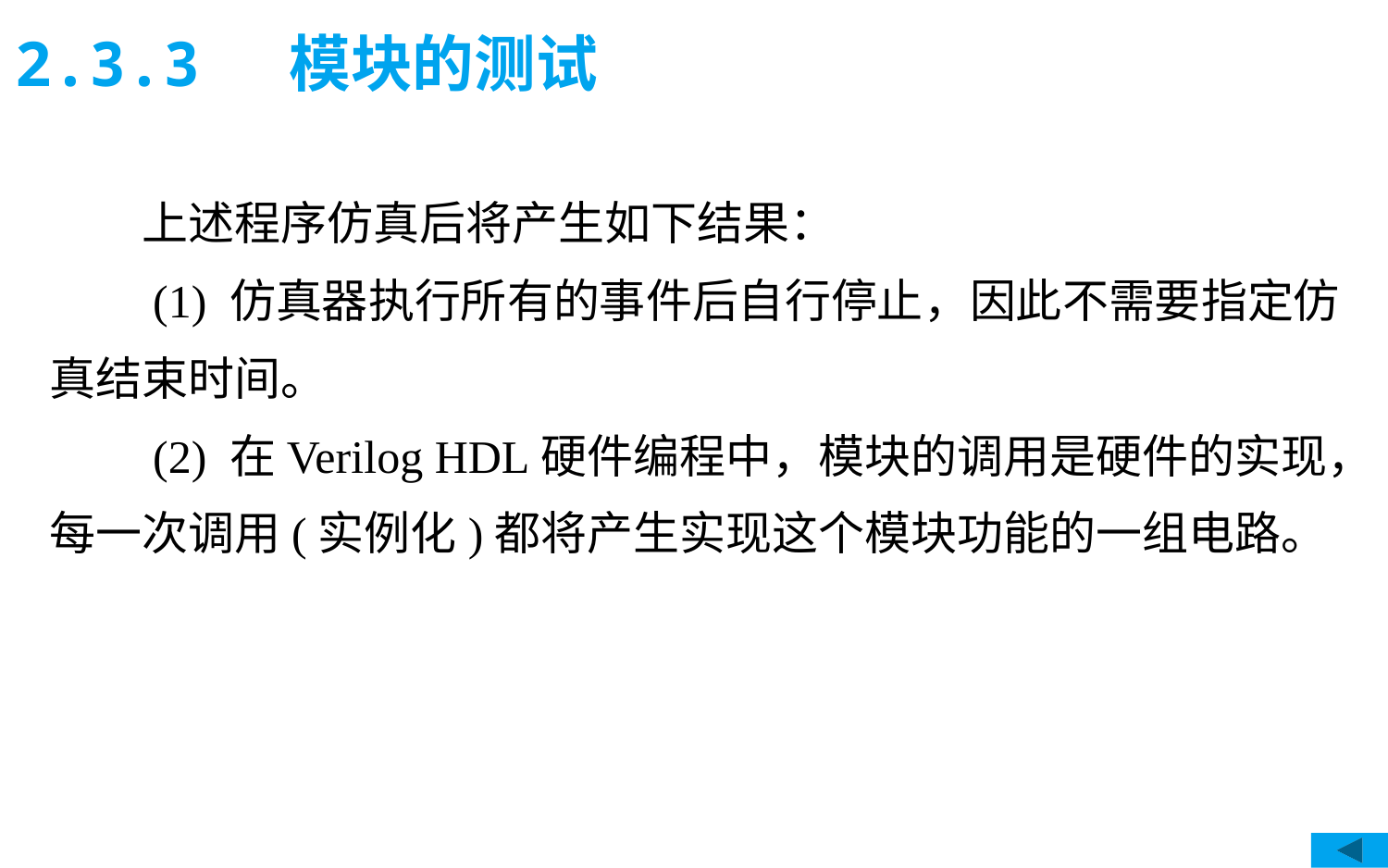

2.3.3  模块的测试
# 上述程序仿真后将产生如下结果： 　　(1) 仿真器执行所有的事件后自行停止，因此不需要指定仿真结束时间。 　　(2) 在Verilog HDL硬件编程中，模块的调用是硬件的实现，每一次调用(实例化)都将产生实现这个模块功能的一组电路。